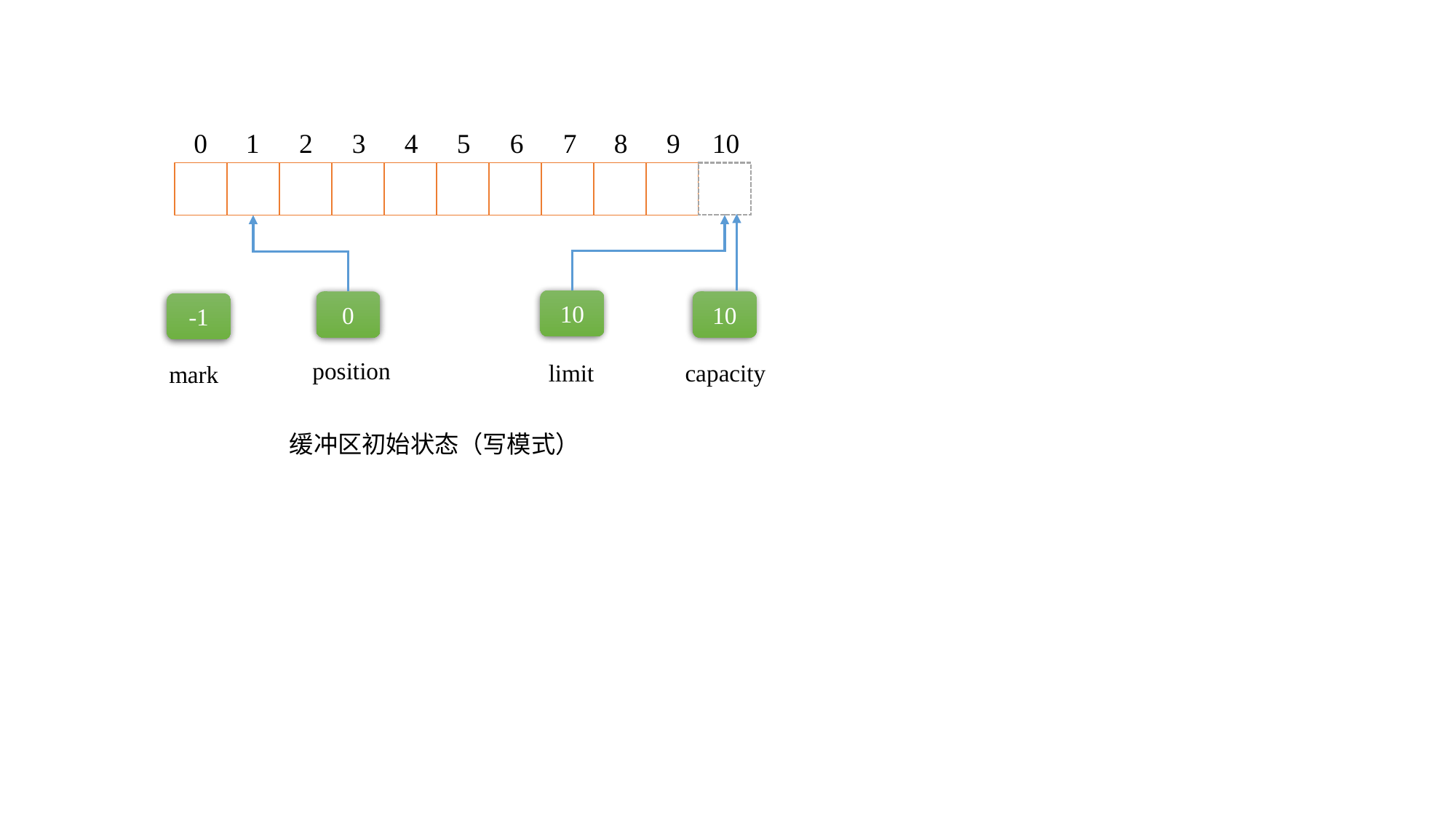

0
1
2
3
4
5
6
7
8
9
10

10
0
10
-1
position
limit
capacity
mark
缓冲区初始状态（写模式）